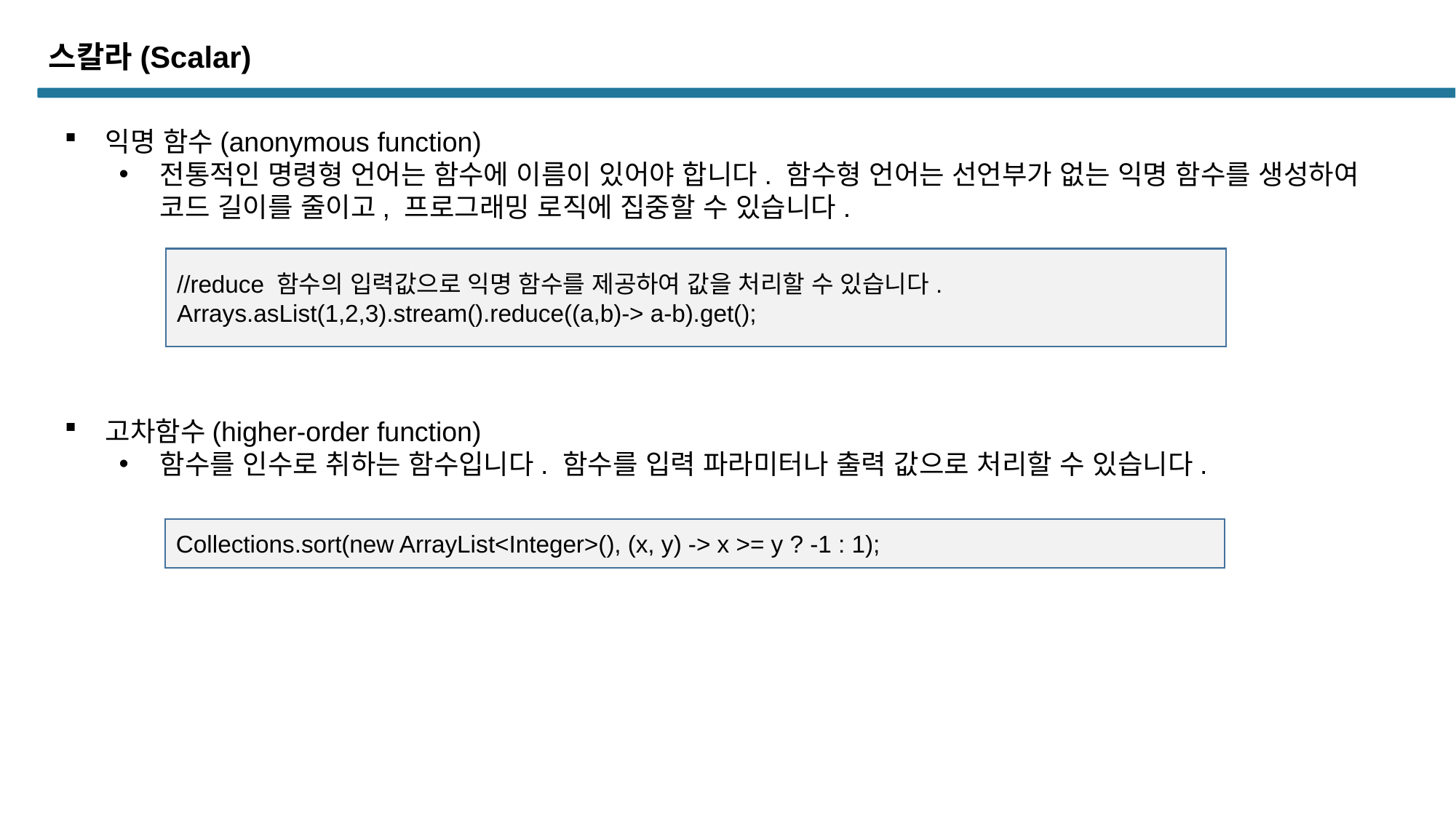

스칼라(Scalar)
익명 함수(anonymous function)
전통적인 명령형 언어는 함수에 이름이 있어야 합니다. 함수형 언어는 선언부가 없는 익명 함수를 생성하여 코드 길이를 줄이고, 프로그래밍 로직에 집중할 수 있습니다.
//reduce 함수의 입력값으로 익명 함수를 제공하여 값을 처리할 수 있습니다.
Arrays.asList(1,2,3).stream().reduce((a,b)-> a-b).get();
고차함수(higher-order function)
함수를 인수로 취하는 함수입니다. 함수를 입력 파라미터나 출력 값으로 처리할 수 있습니다.
Collections.sort(new ArrayList<Integer>(), (x, y) -> x >= y ? -1 : 1);